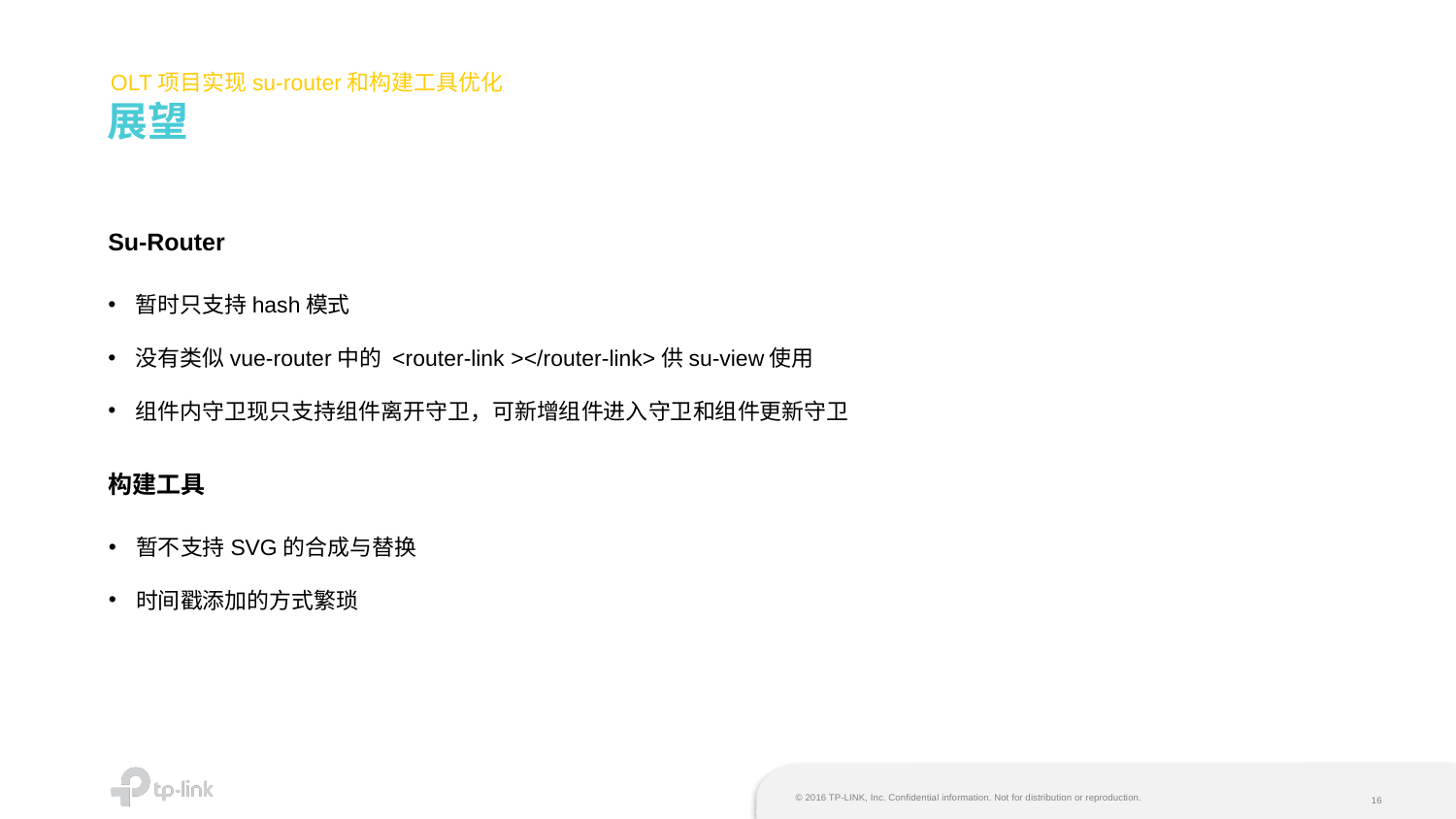

OLT项目实现su-router和构建工具优化
# 展望
Su-Router
暂时只支持hash模式
没有类似vue-router中的 <router-link ></router-link>供su-view使用
组件内守卫现只支持组件离开守卫，可新增组件进入守卫和组件更新守卫
构建工具
暂不支持SVG的合成与替换
时间戳添加的方式繁琐